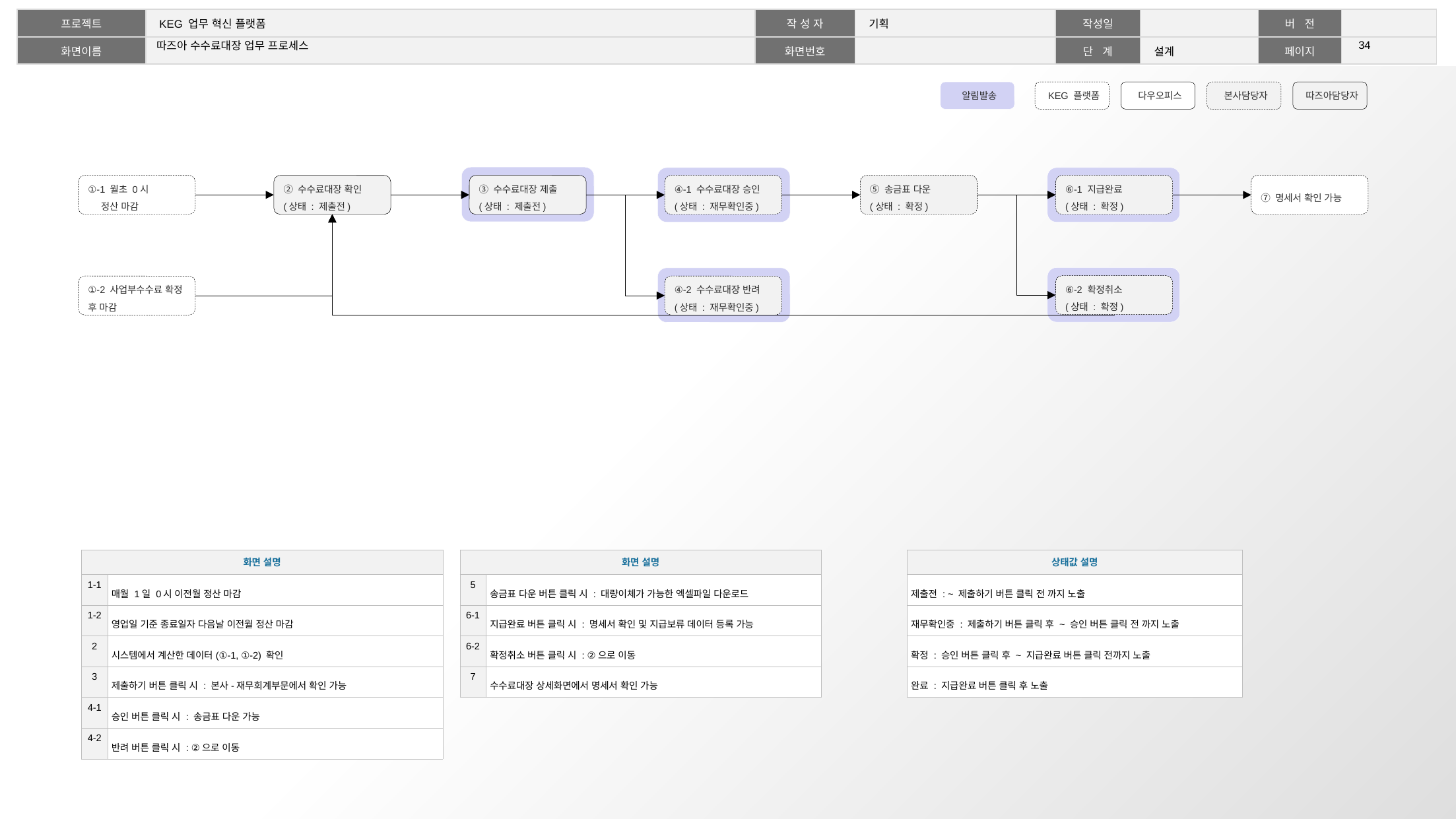

34

# 따즈아 수수료대장 업무 프로세스
알림발송
KEG 플랫폼
다우오피스
본사담당자
따즈아담당자

①-1 월초 0시
    정산 마감
② 수수료대장 확인
(상태 : 제출전)
③ 수수료대장 제출
(상태 : 제출전)
④-1 수수료대장 승인
(상태 : 재무확인중)
⑤ 송금표 다운
(상태 : 확정)
⑥-1 지급완료
(상태 : 확정)
⑦ 명세서 확인 가능

⑥-2 확정취소
(상태 : 확정)
①-2 사업부수수료 확정 후 마감
④-2 수수료대장 반려
(상태 : 재무확인중)
| 화면 설명 |  |
| --- | --- |
| 1-1 | 매월 1일 0시 이전월 정산 마감 |
| 1-2 | 영업일 기준 종료일자 다음날 이전월 정산 마감 |
| 2 | 시스템에서 계산한 데이터(①-1, ①-2) 확인 |
| 3 | 제출하기 버튼 클릭 시 : 본사-재무회계부문에서 확인 가능 |
| 4-1 | 승인 버튼 클릭 시 : 송금표 다운 가능 |
| 4-2 | 반려 버튼 클릭 시 : ②으로 이동 |
| 화면 설명 |  |
| --- | --- |
| 5 | 송금표 다운 버튼 클릭 시 : 대량이체가 가능한 엑셀파일 다운로드 |
| 6-1 | 지급완료 버튼 클릭 시 : 명세서 확인 및 지급보류 데이터 등록 가능 |
| 6-2 | 확정취소 버튼 클릭 시 : ②으로 이동 |
| 7 | 수수료대장 상세화면에서 명세서 확인 가능 |
| 상태값 설명 |
| --- |
| 제출전 : ~ 제출하기 버튼 클릭 전 까지 노출 |
| 재무확인중 : 제출하기 버튼 클릭 후 ~ 승인 버튼 클릭 전 까지 노출 |
| 확정 : 승인 버튼 클릭 후 ~ 지급완료 버튼 클릭 전까지 노출 |
| 완료 : 지급완료 버튼 클릭 후 노출 |